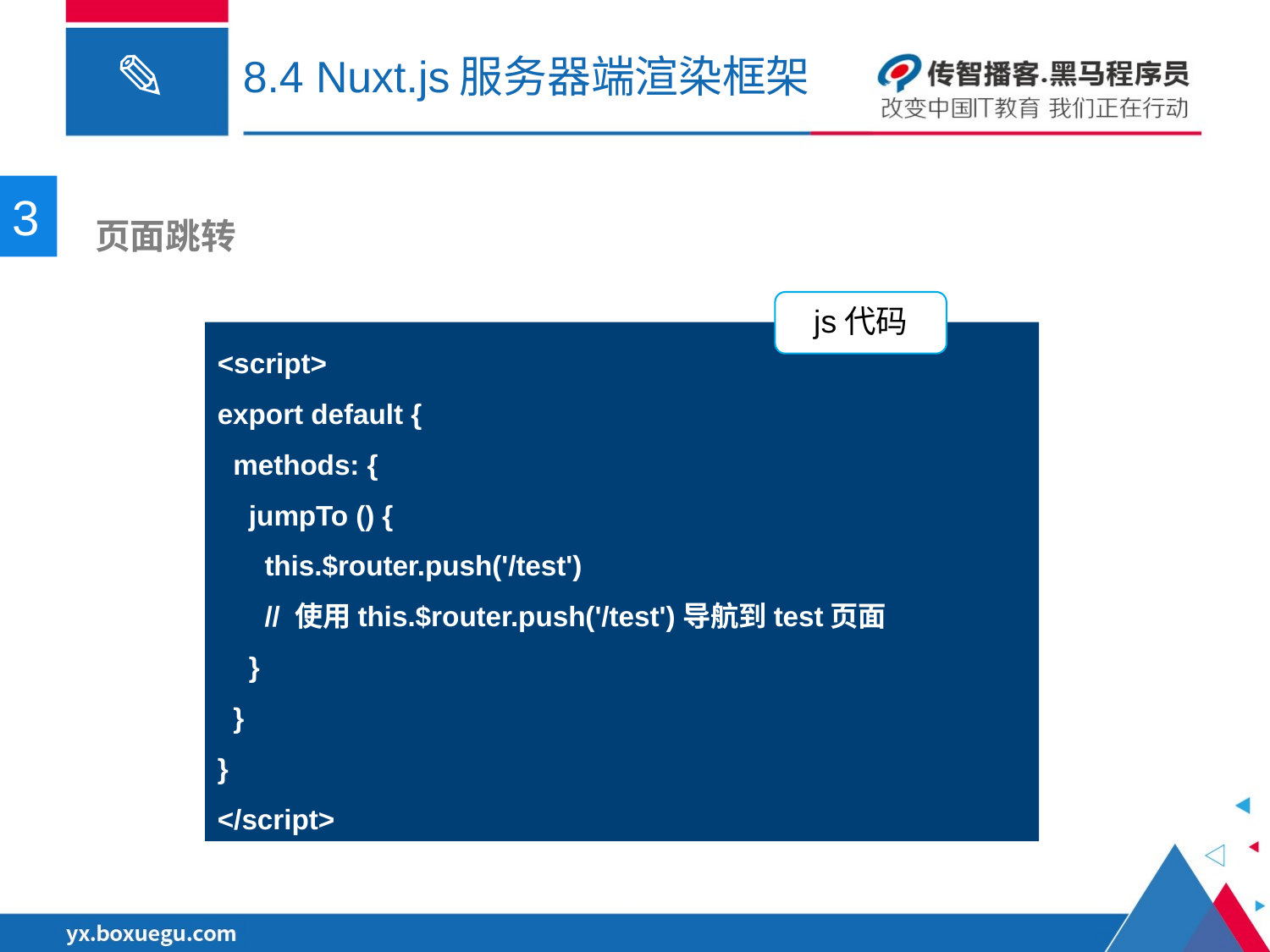

# 8.4 Nuxt.js服务器端渲染框架

3
  页面跳转
js代码
<script>
export default {
  methods: {
    jumpTo () {
      this.$router.push('/test')
      // 使用this.$router.push('/test')导航到test页面
    }
  }
}
</script>